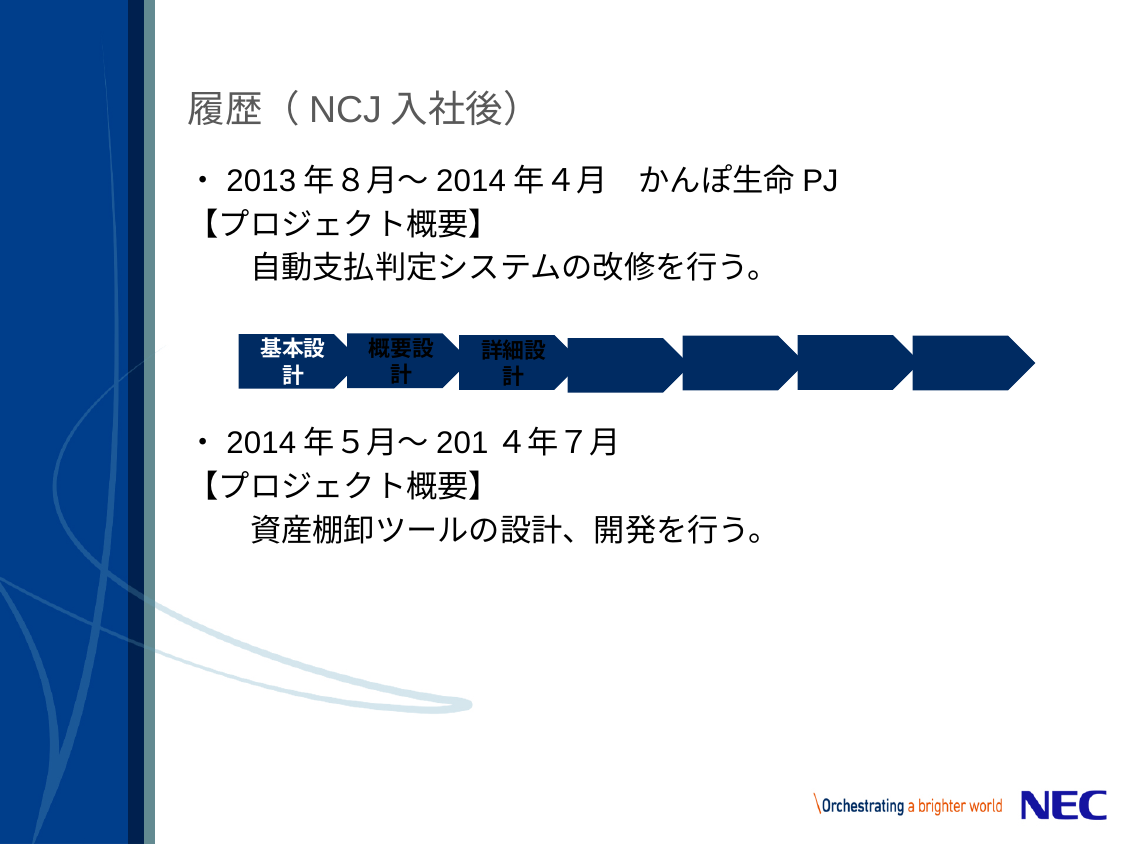

# 履歴（NCJ入社後）
・2013年８月～2014年４月　かんぽ生命PJ
【プロジェクト概要】
　　自動支払判定システムの改修を行う。

・2014年５月～201４年７月
【プロジェクト概要】
　　資産棚卸ツールの設計、開発を行う。
概要設計
基本設計
詳細設計